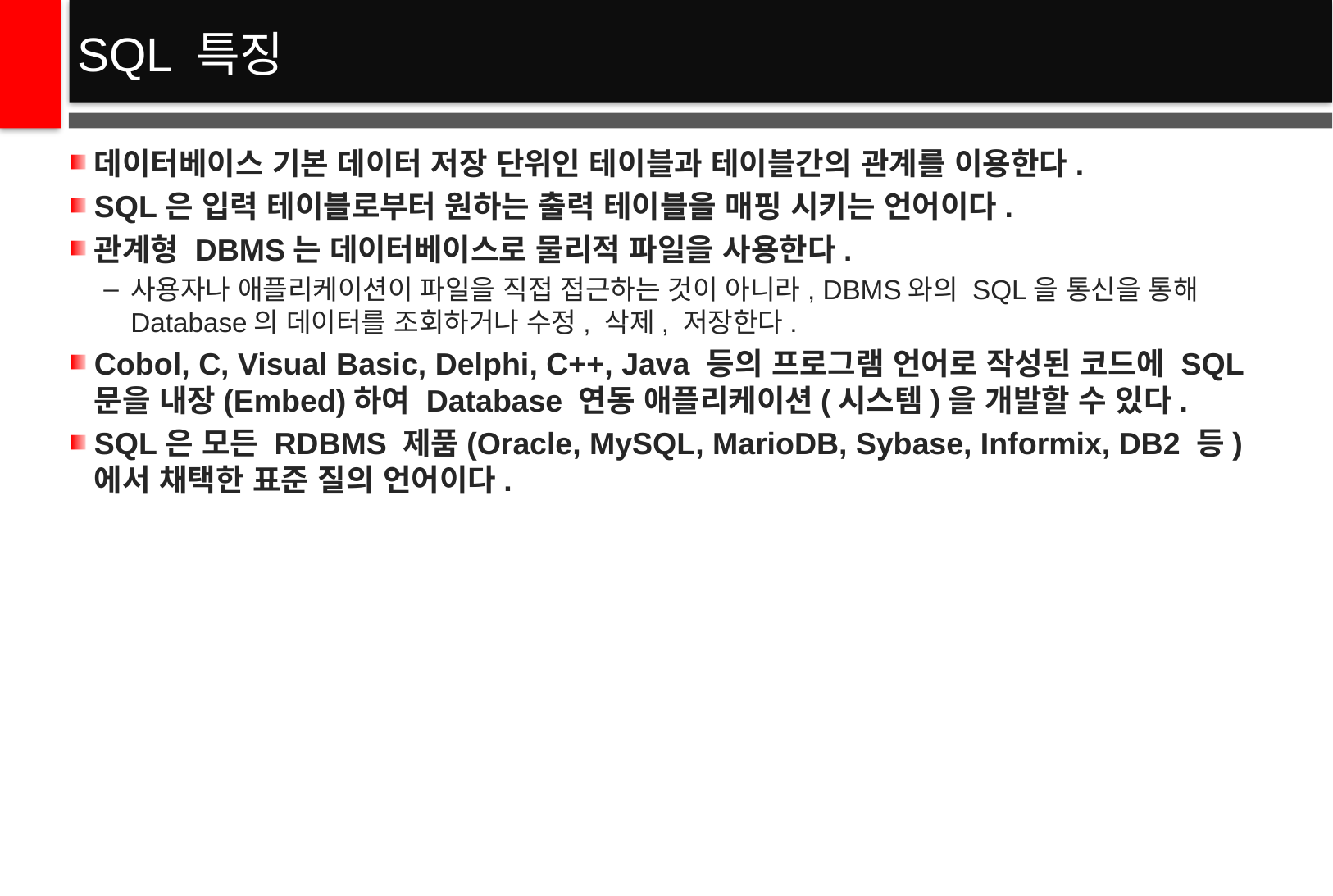

# SQL 특징
데이터베이스 기본 데이터 저장 단위인 테이블과 테이블간의 관계를 이용한다.
SQL은 입력 테이블로부터 원하는 출력 테이블을 매핑 시키는 언어이다.
관계형 DBMS는 데이터베이스로 물리적 파일을 사용한다.
사용자나 애플리케이션이 파일을 직접 접근하는 것이 아니라, DBMS와의 SQL을 통신을 통해
Database의 데이터를 조회하거나 수정, 삭제, 저장한다.
Cobol, C, Visual Basic, Delphi, C++, Java 등의 프로그램 언어로 작성된 코드에 SQL문을 내장(Embed)하여 Database 연동 애플리케이션(시스템)을 개발할 수 있다.
SQL은 모든 RDBMS 제품(Oracle, MySQL, MarioDB, Sybase, Informix, DB2 등)에서 채택한 표준 질의 언어이다.